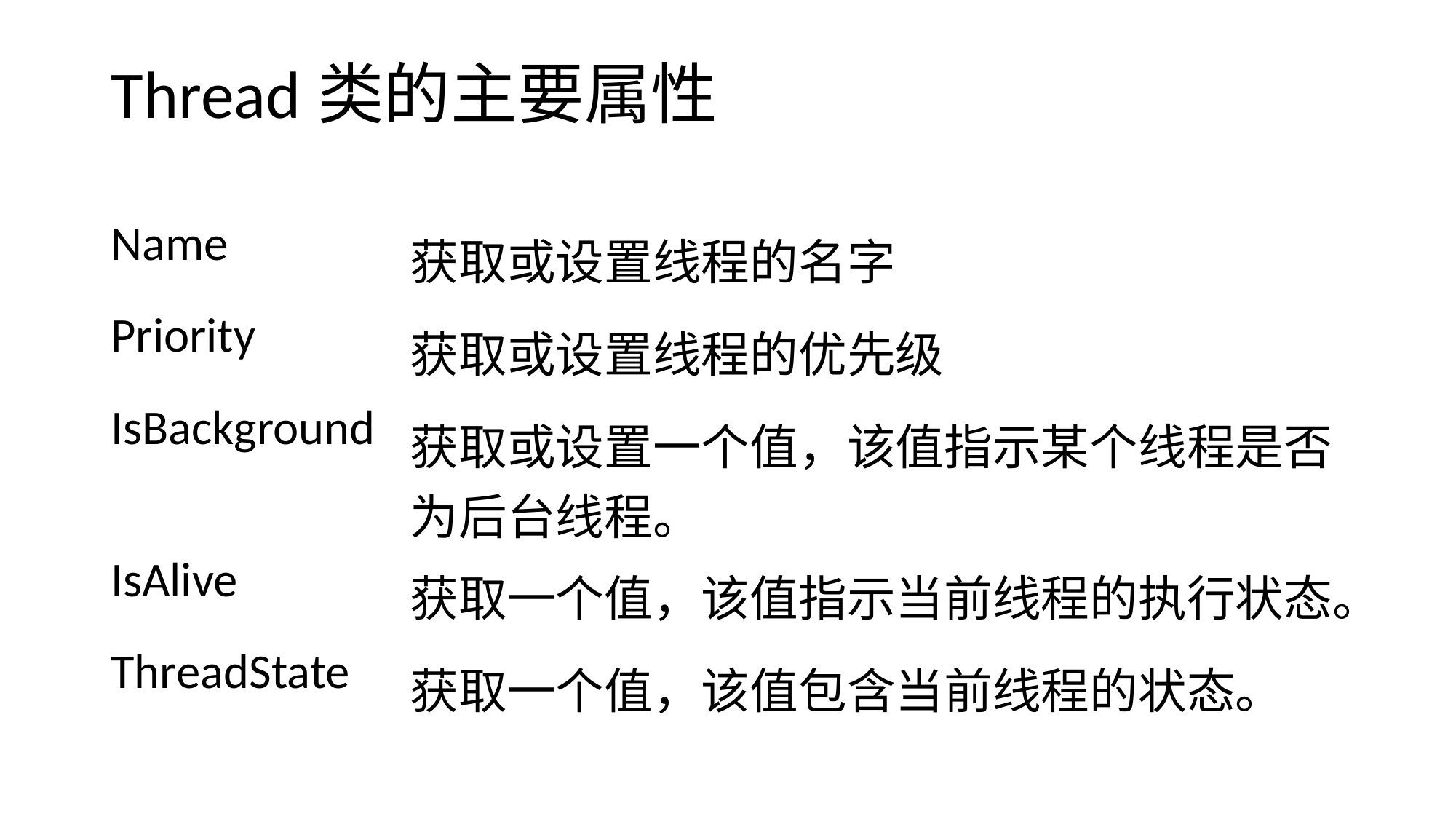

# Thread类的主要属性
| Name | 获取或设置线程的名字 |
| --- | --- |
| Priority | 获取或设置线程的优先级 |
| IsBackground | 获取或设置一个值，该值指示某个线程是否为后台线程。 |
| IsAlive | 获取一个值，该值指示当前线程的执行状态。 |
| ThreadState | 获取一个值，该值包含当前线程的状态。 |